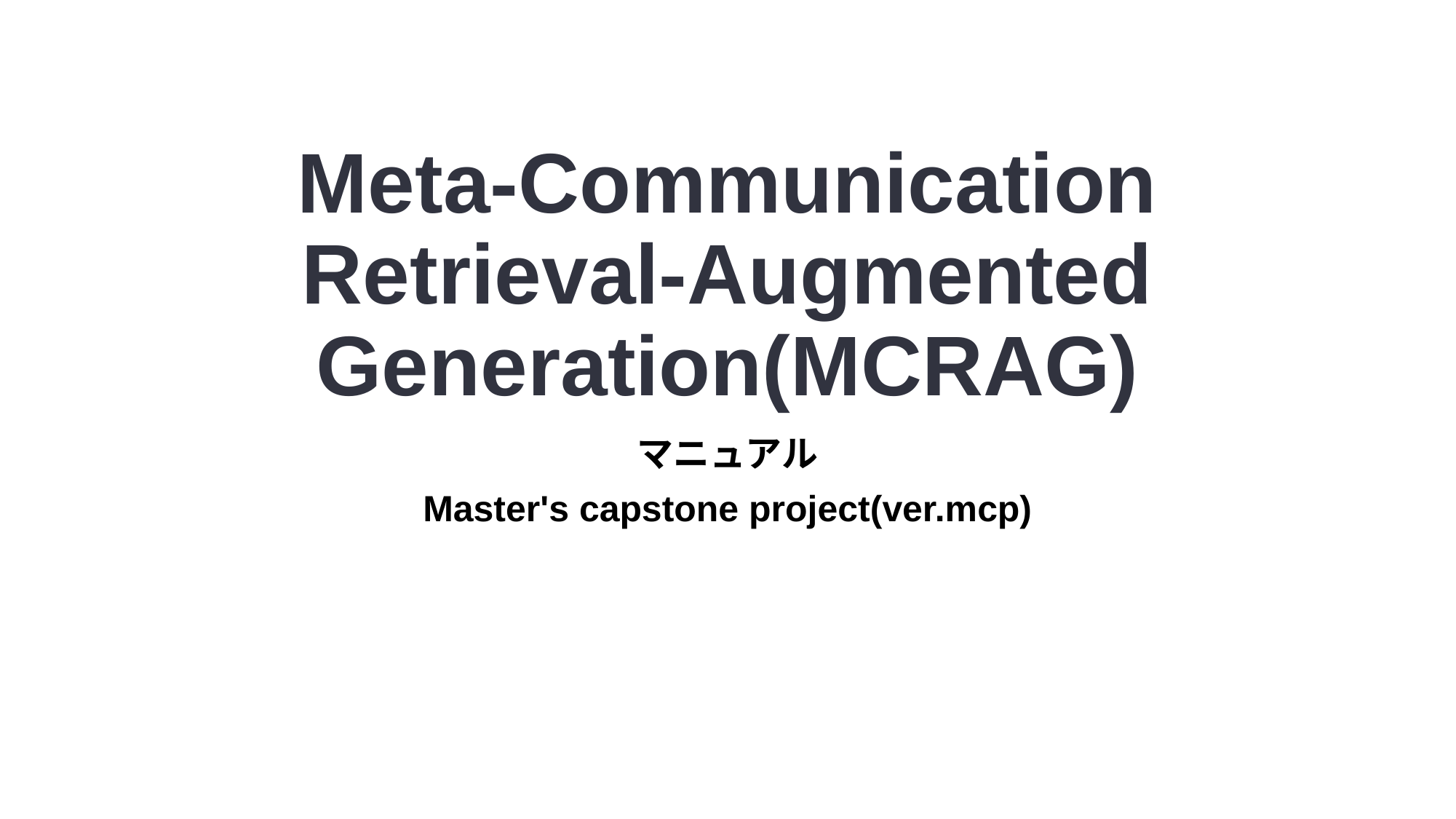

# Meta-Communication Retrieval-Augmented Generation(MCRAG)
マニュアル
Master's capstone project(ver.mcp)